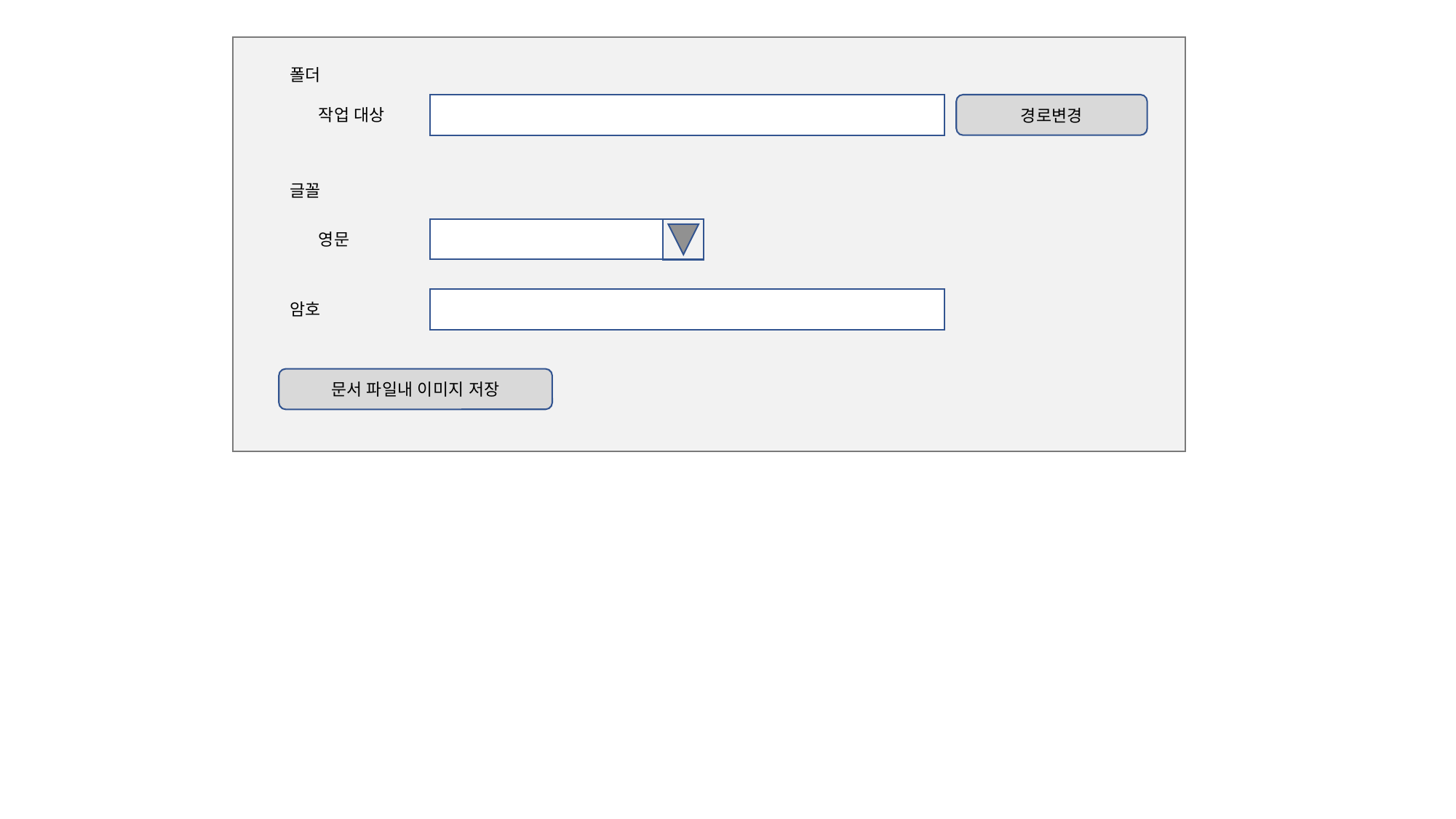

폴더

경로변경
작업 대상
글꼴

영문

암호
문서 파일내 이미지 저장